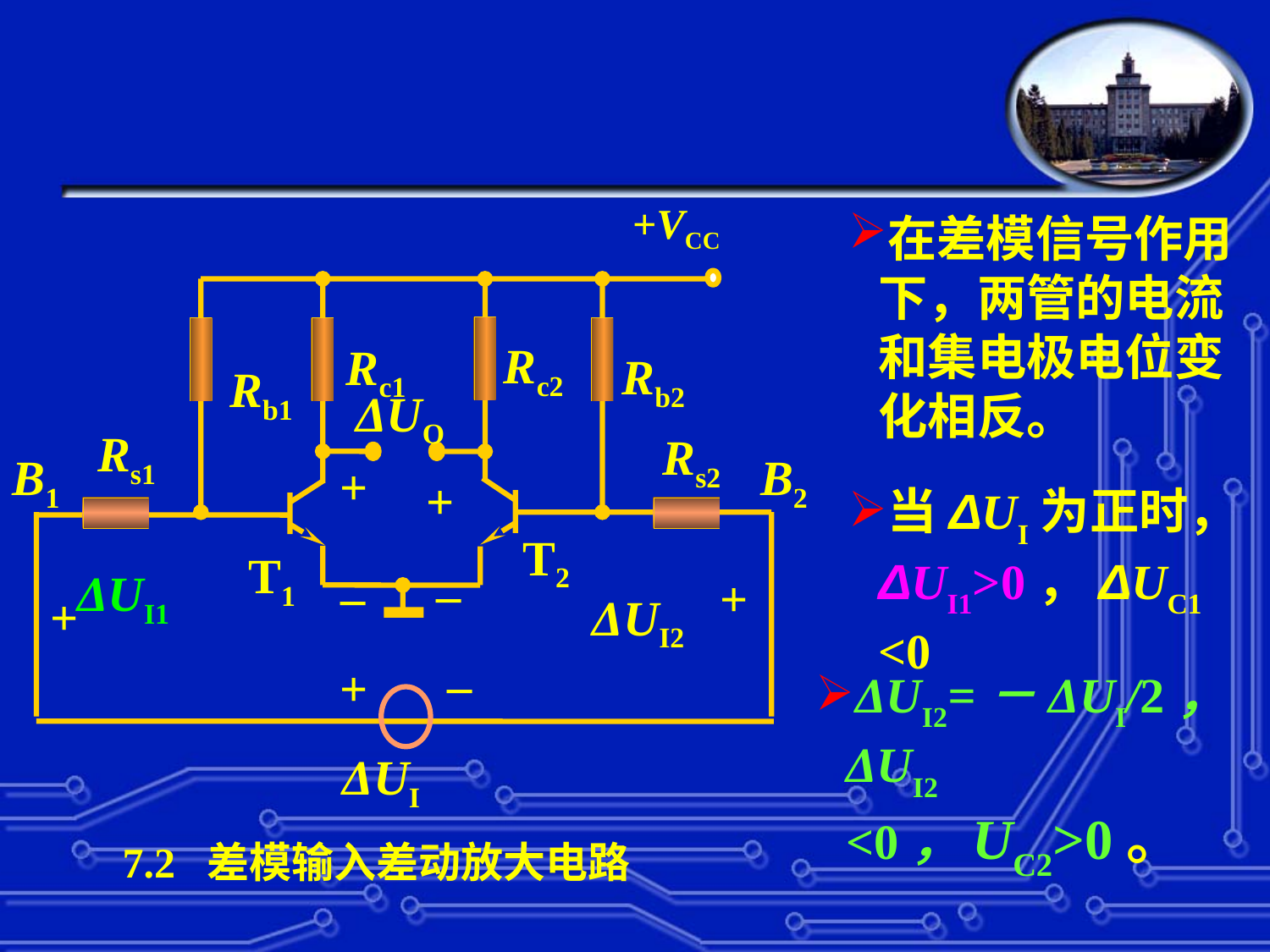

+VCC
在差模信号作用下，两管的电流和集电极电位变化相反。

Rc2
Rc1
Rb2
Rb1
ΔUO
Rs1
Rs2
B1
B2

+

+
当ΔUI为正时，ΔUI1>0，ΔUC1<0

T2
T1
_
_

ΔUI1
+
+
ΔUI2

_
+
ΔUI2=－ΔUI/2， ΔUI2 <0，UC2>0。

ΔUI
7.2  差模输入差动放大电路